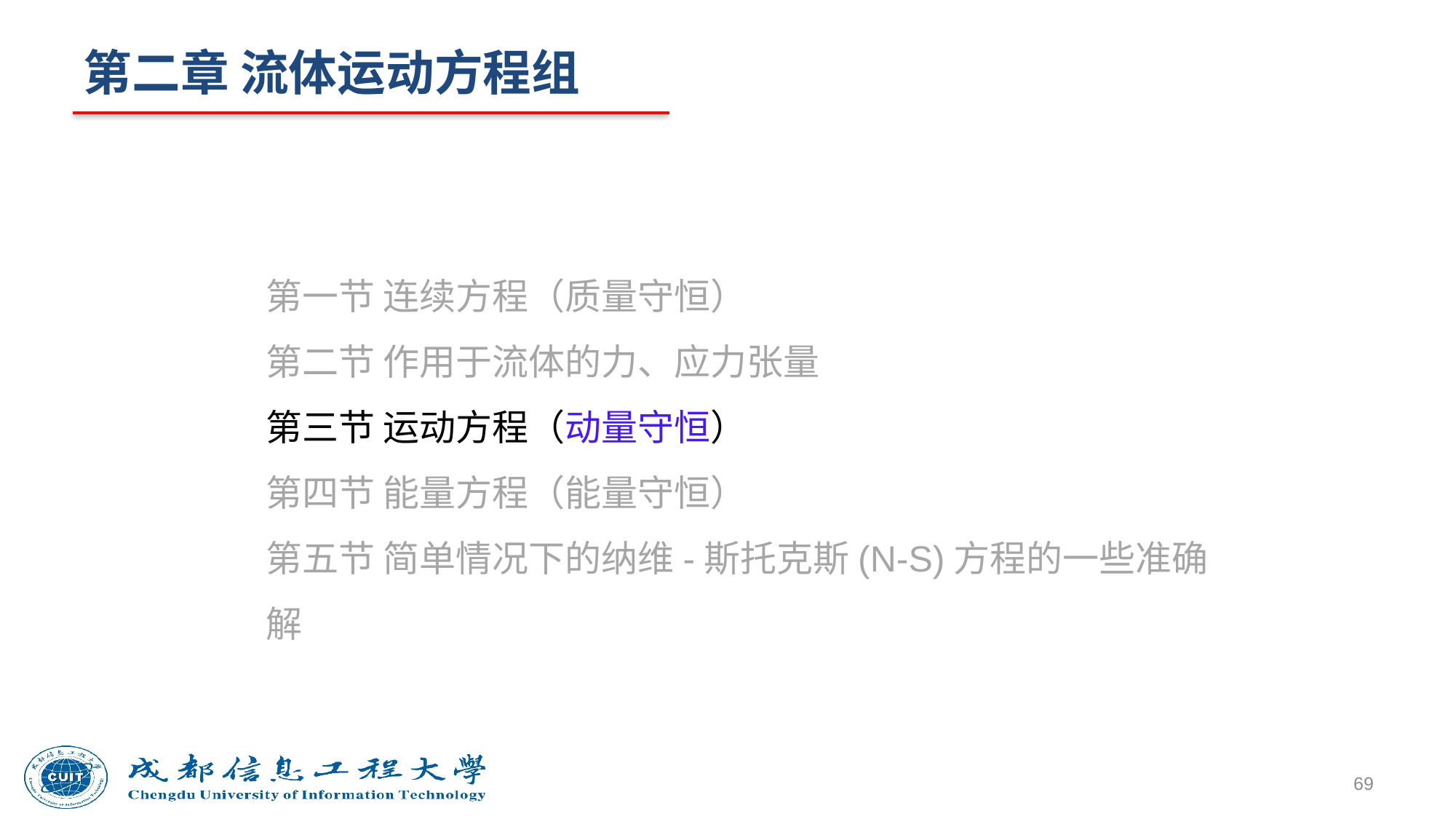

# 第二章 流体运动方程组
第一节 连续方程（质量守恒）
第二节 作用于流体的力、应力张量
第三节 运动方程（动量守恒）
第四节 能量方程（能量守恒）
第五节 简单情况下的纳维-斯托克斯(N-S)方程的一些准确解
69